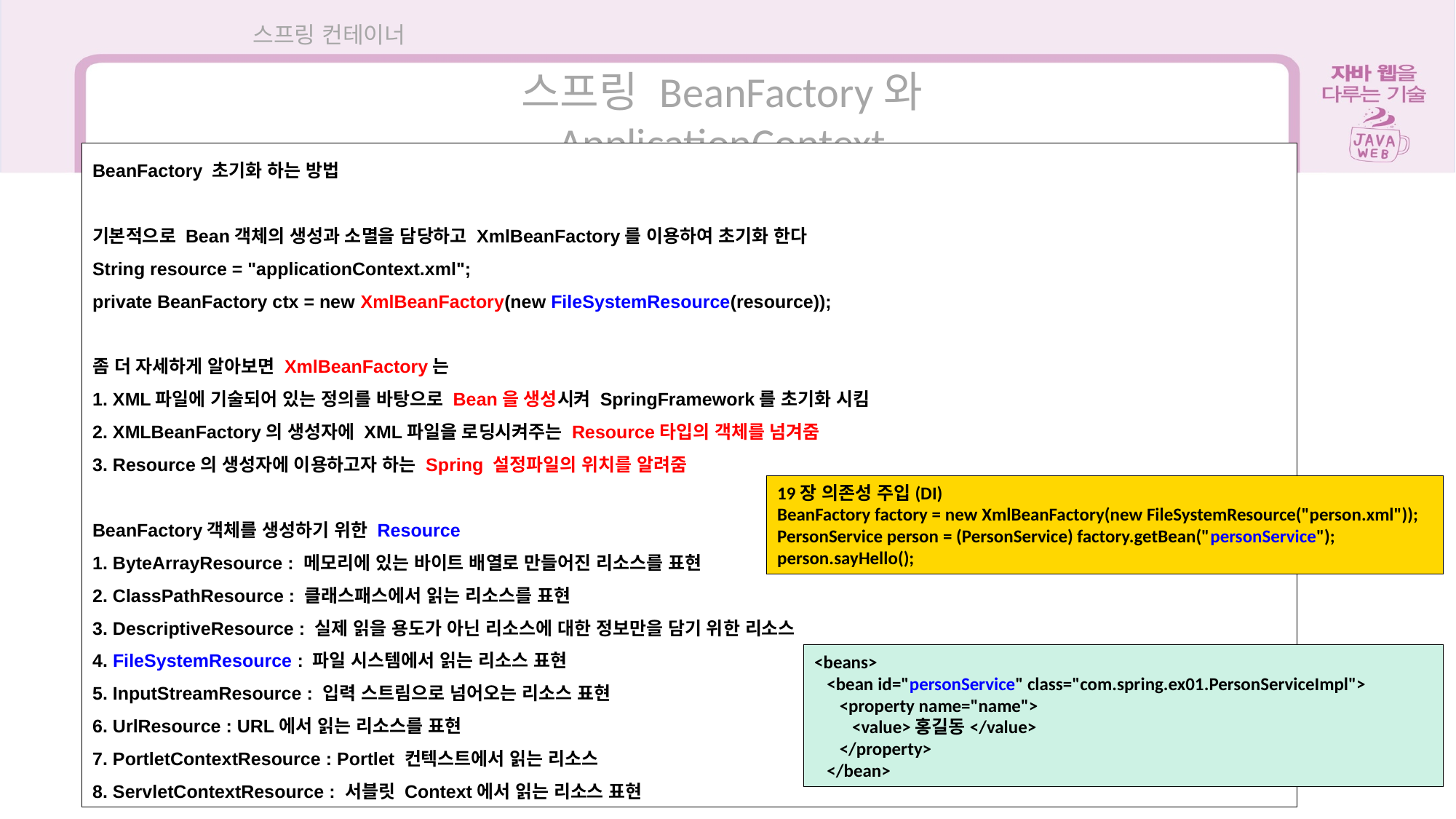

스프링 컨테이너
스프링 BeanFactory와 ApplicationContext
BeanFactory 초기화 하는 방법

기본적으로 Bean객체의 생성과 소멸을 담당하고 XmlBeanFactory를 이용하여 초기화 한다
String resource = "applicationContext.xml";
private BeanFactory ctx = new XmlBeanFactory(new FileSystemResource(resource));

좀 더 자세하게 알아보면 XmlBeanFactory는
1. XML파일에 기술되어 있는 정의를 바탕으로 Bean을 생성시켜 SpringFramework를 초기화 시킴
2. XMLBeanFactory의 생성자에 XML파일을 로딩시켜주는 Resource타입의 객체를 넘겨줌
3. Resource의 생성자에 이용하고자 하는 Spring 설정파일의 위치를 알려줌

BeanFactory객체를 생성하기 위한 Resource
1. ByteArrayResource : 메모리에 있는 바이트 배열로 만들어진 리소스를 표현
2. ClassPathResource : 클래스패스에서 읽는 리소스를 표현
3. DescriptiveResource : 실제 읽을 용도가 아닌 리소스에 대한 정보만을 담기 위한 리소스
4. FileSystemResource : 파일 시스템에서 읽는 리소스 표현
5. InputStreamResource : 입력 스트림으로 넘어오는 리소스 표현
6. UrlResource : URL에서 읽는 리소스를 표현
7. PortletContextResource : Portlet 컨텍스트에서 읽는 리소스
8. ServletContextResource : 서블릿 Context에서 읽는 리소스 표현
19장 의존성 주입(DI)
BeanFactory factory = new XmlBeanFactory(new FileSystemResource("person.xml"));
PersonService person = (PersonService) factory.getBean("personService");
person.sayHello();
<beans>
   <bean id="personService" class="com.spring.ex01.PersonServiceImpl">
      <property name="name">
         <value>홍길동</value>
      </property>
   </bean>